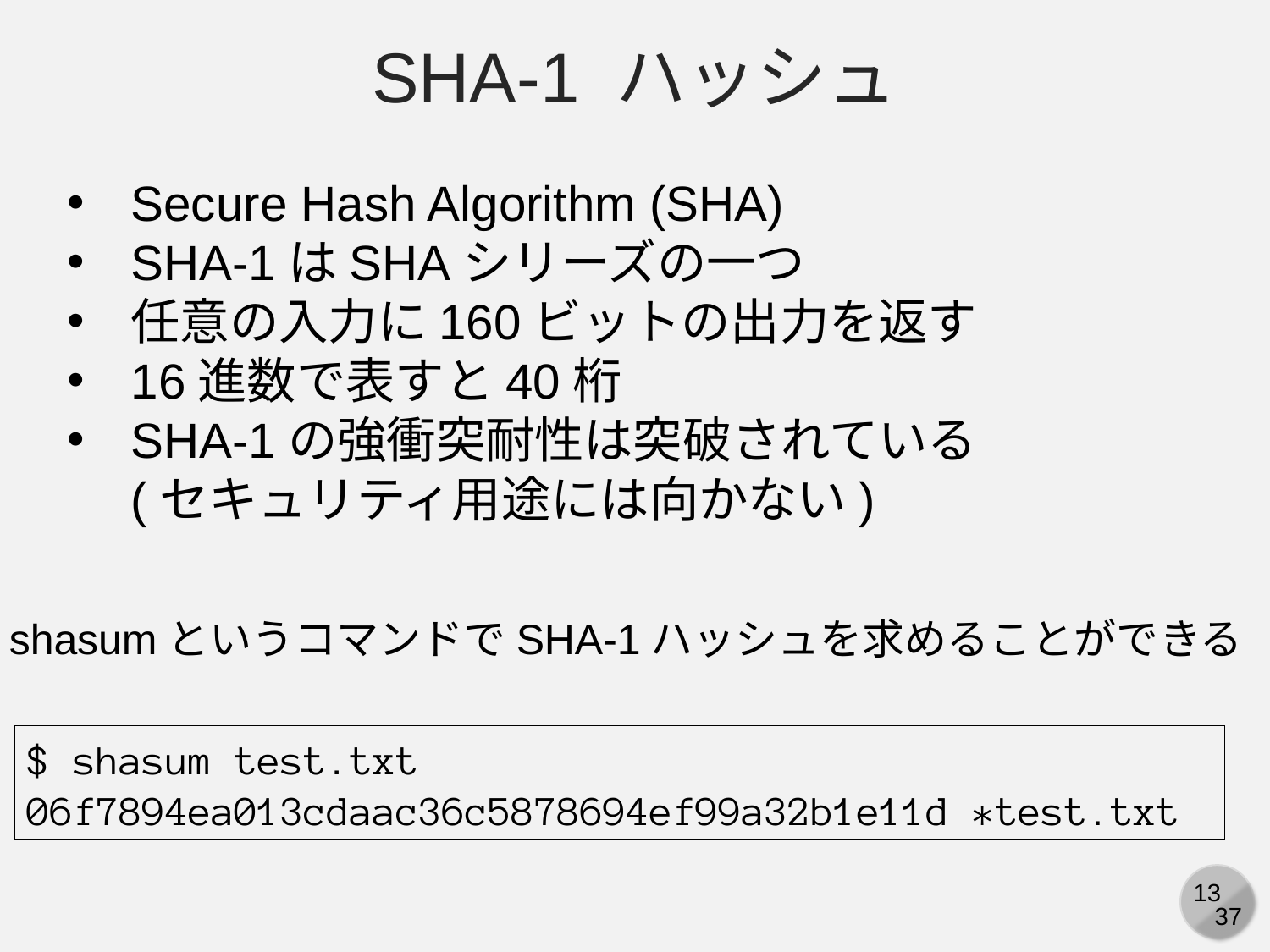

SHA-1 ハッシュ
Secure Hash Algorithm (SHA)
SHA-1はSHAシリーズの一つ
任意の入力に160ビットの出力を返す
16進数で表すと40桁
SHA-1の強衝突耐性は突破されている
(セキュリティ用途には向かない)
shasumというコマンドでSHA-1ハッシュを求めることができる
$ shasum test.txt
06f7894ea013cdaac36c5878694ef99a32b1e11d *test.txt